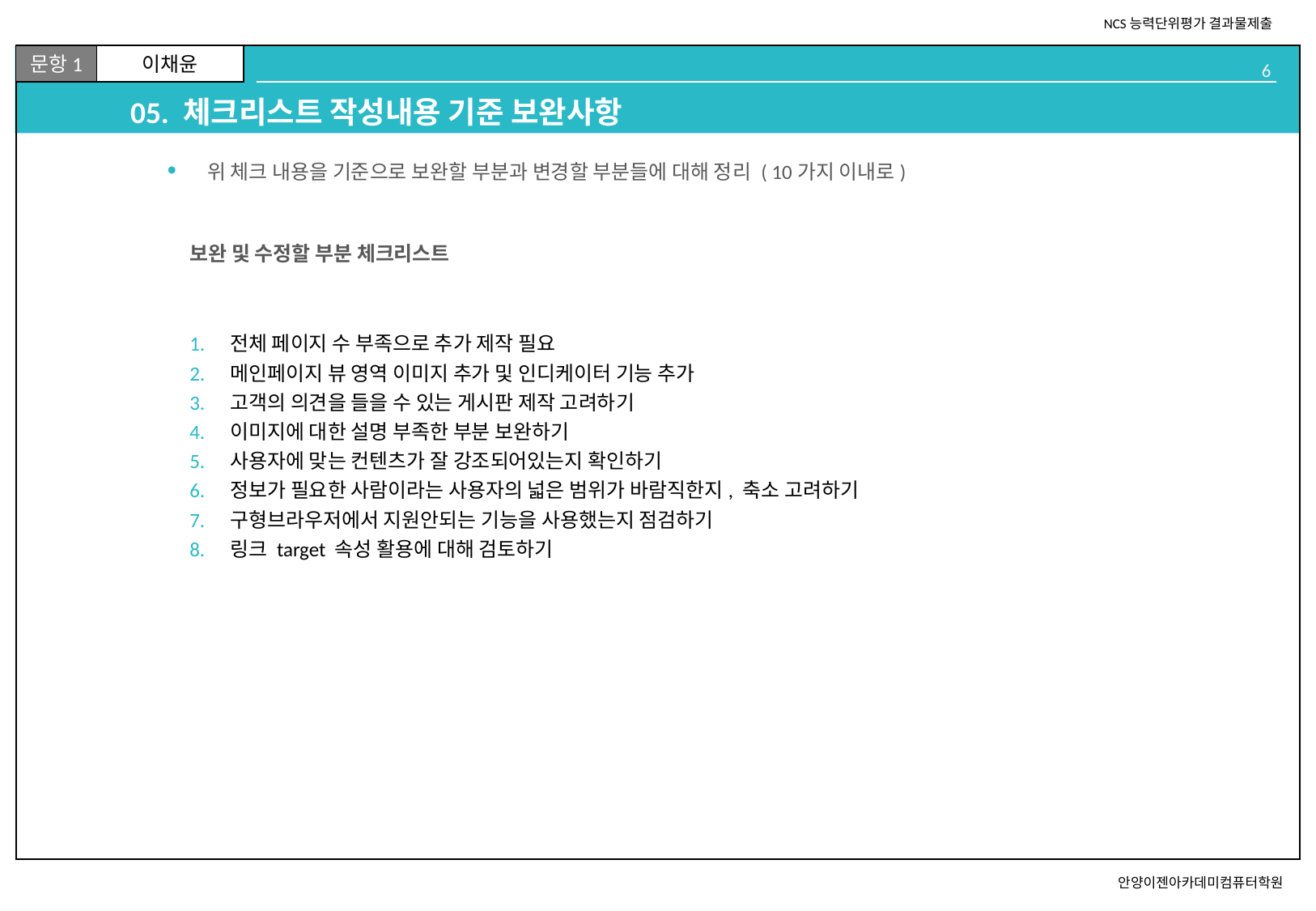

# 05. 체크리스트 작성내용 기준 보완사항
위 체크 내용을 기준으로 보완할 부분과 변경할 부분들에 대해 정리 ( 10가지 이내로)
보완 및 수정할 부분 체크리스트
전체 페이지 수 부족으로 추가 제작 필요
메인페이지 뷰 영역 이미지 추가 및 인디케이터 기능 추가
고객의 의견을 들을 수 있는 게시판 제작 고려하기
이미지에 대한 설명 부족한 부분 보완하기
사용자에 맞는 컨텐츠가 잘 강조되어있는지 확인하기
정보가 필요한 사람이라는 사용자의 넓은 범위가 바람직한지, 축소 고려하기
구형브라우저에서 지원안되는 기능을 사용했는지 점검하기
링크 target 속성 활용에 대해 검토하기